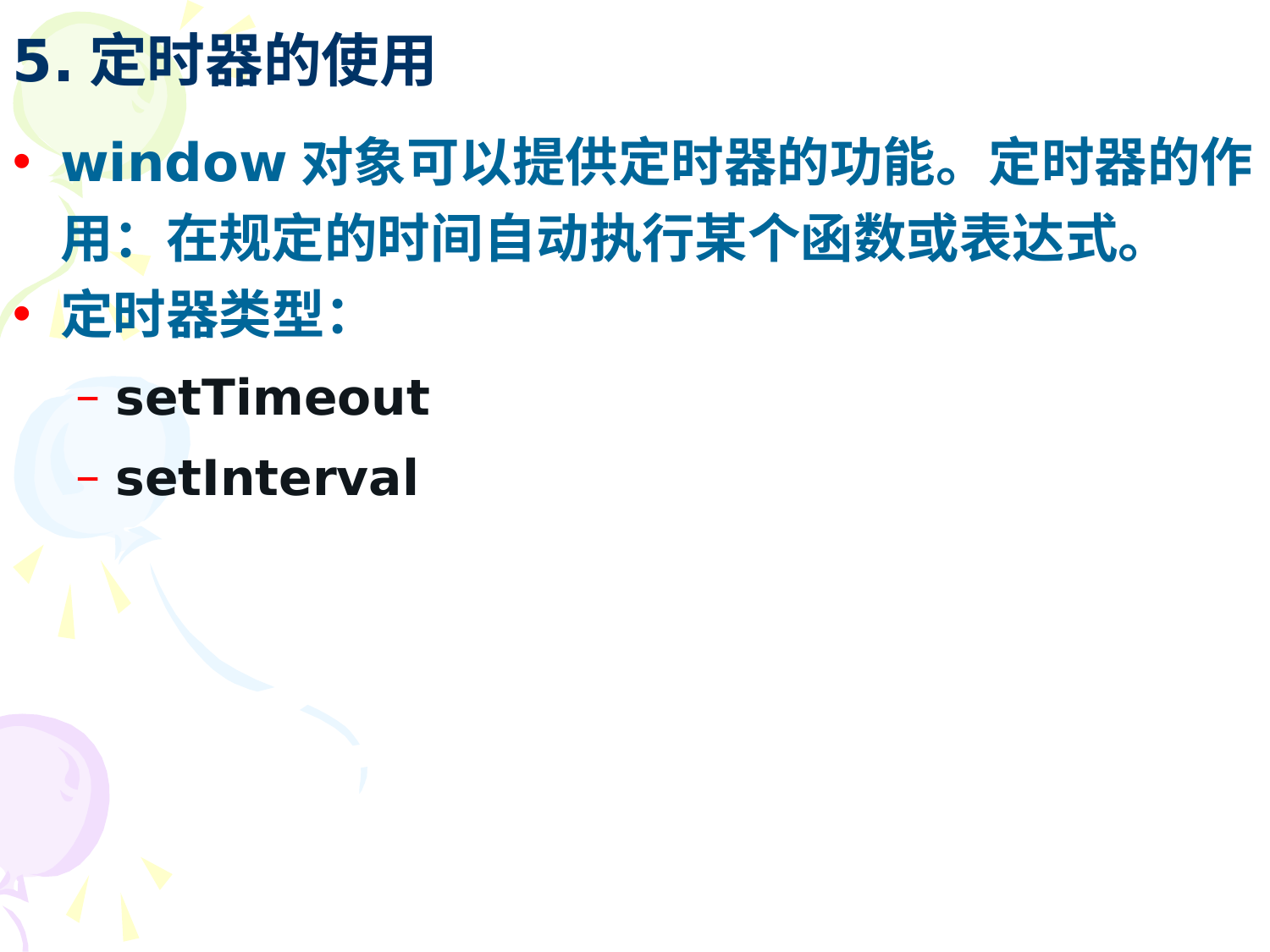

# 5.定时器的使用
window对象可以提供定时器的功能。定时器的作用：在规定的时间自动执行某个函数或表达式。
定时器类型：
setTimeout
setInterval